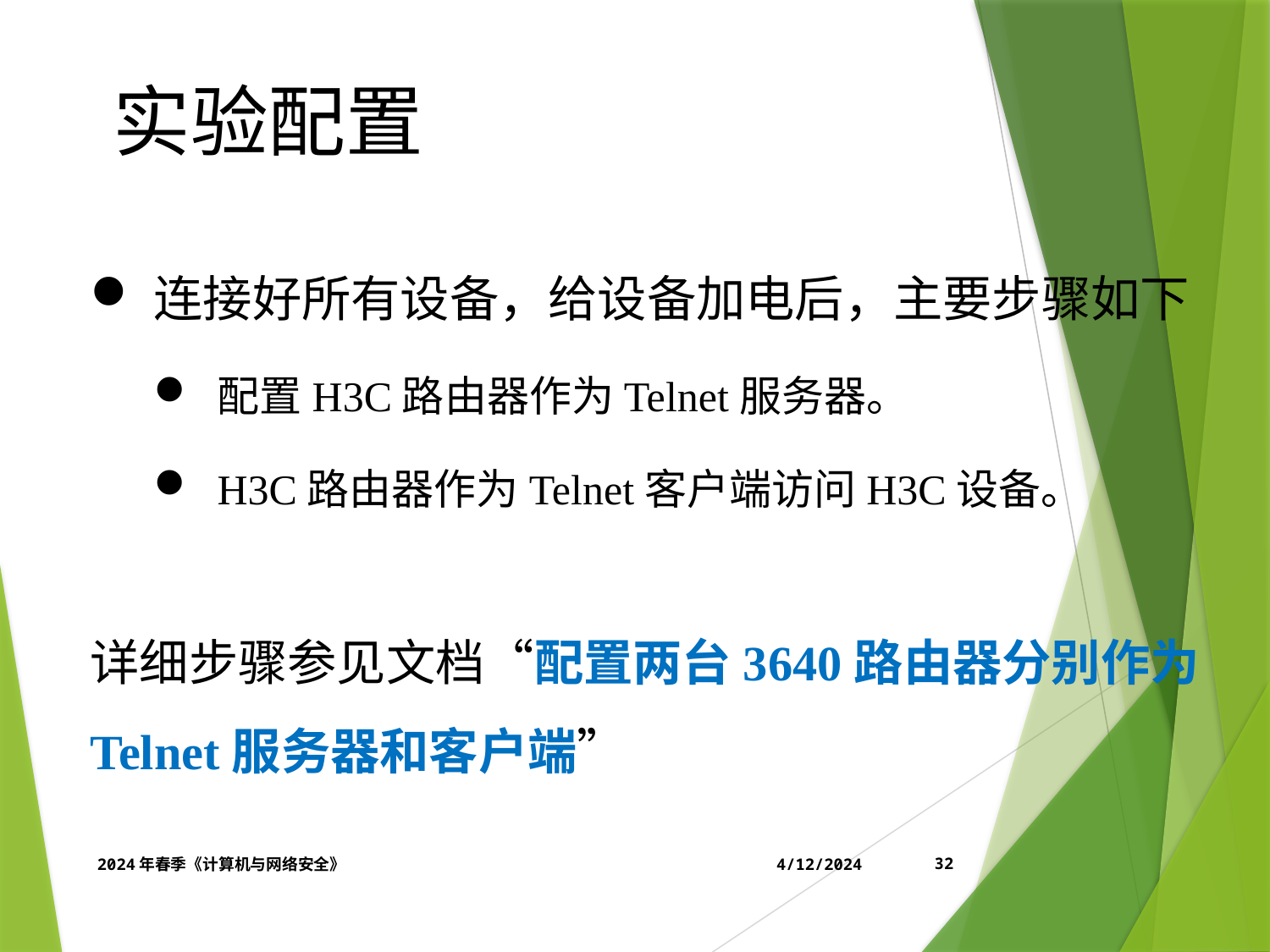

实验配置

连接好所有设备，给设备加电后，主要步骤如下
配置H3C路由器作为Telnet服务器。
H3C路由器作为Telnet客户端访问H3C设备。

详细步骤参见文档“配置两台3640路由器分别作为Telnet服务器和客户端”

2024年春季《计算机与网络安全》
4/12/2024
32